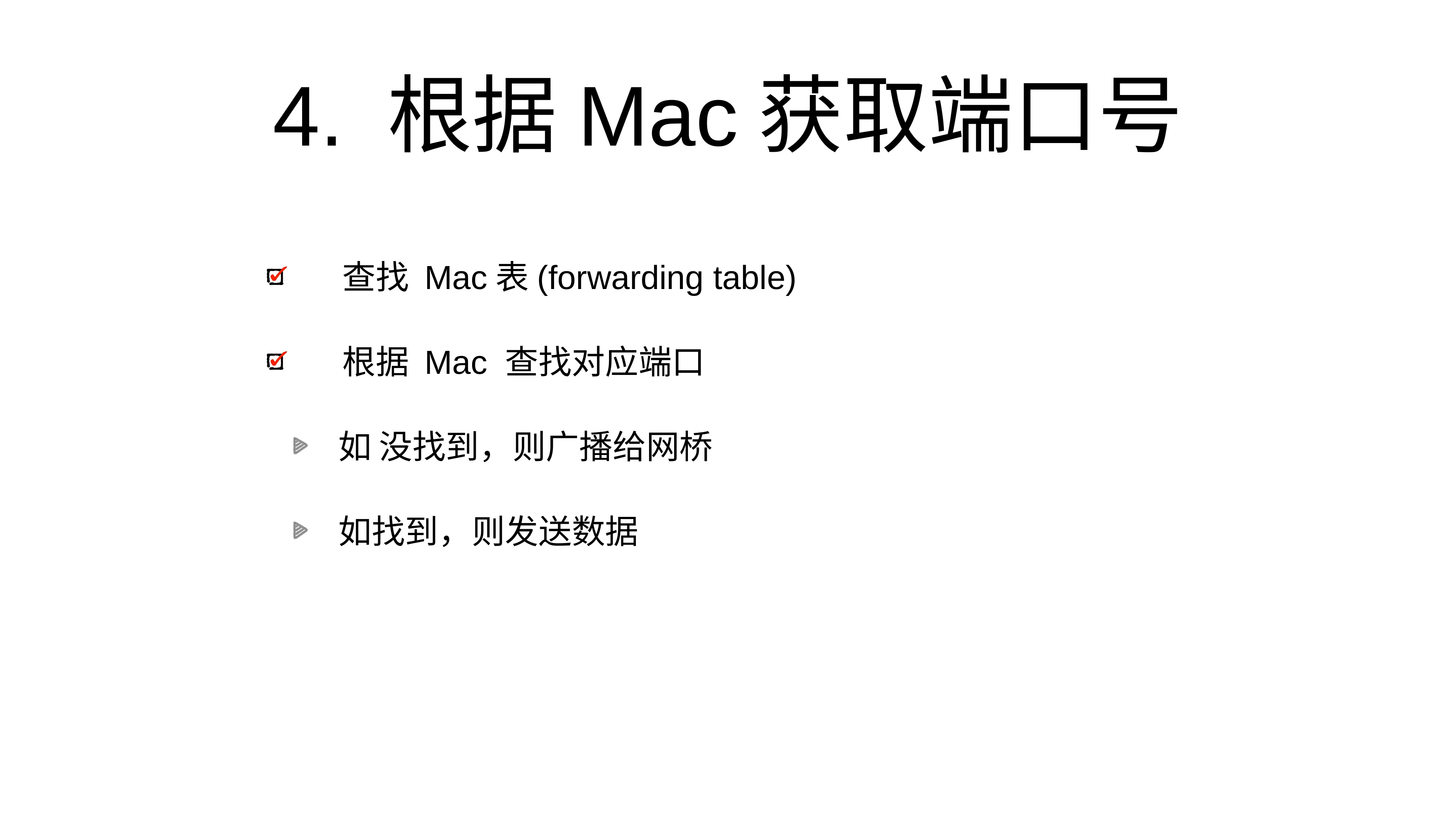

# 4. 根据Mac获取端口号
 查找 Mac表(forwarding table)
 根据 Mac 查找对应端口
如 没找到，则广播给网桥
如找到，则发送数据